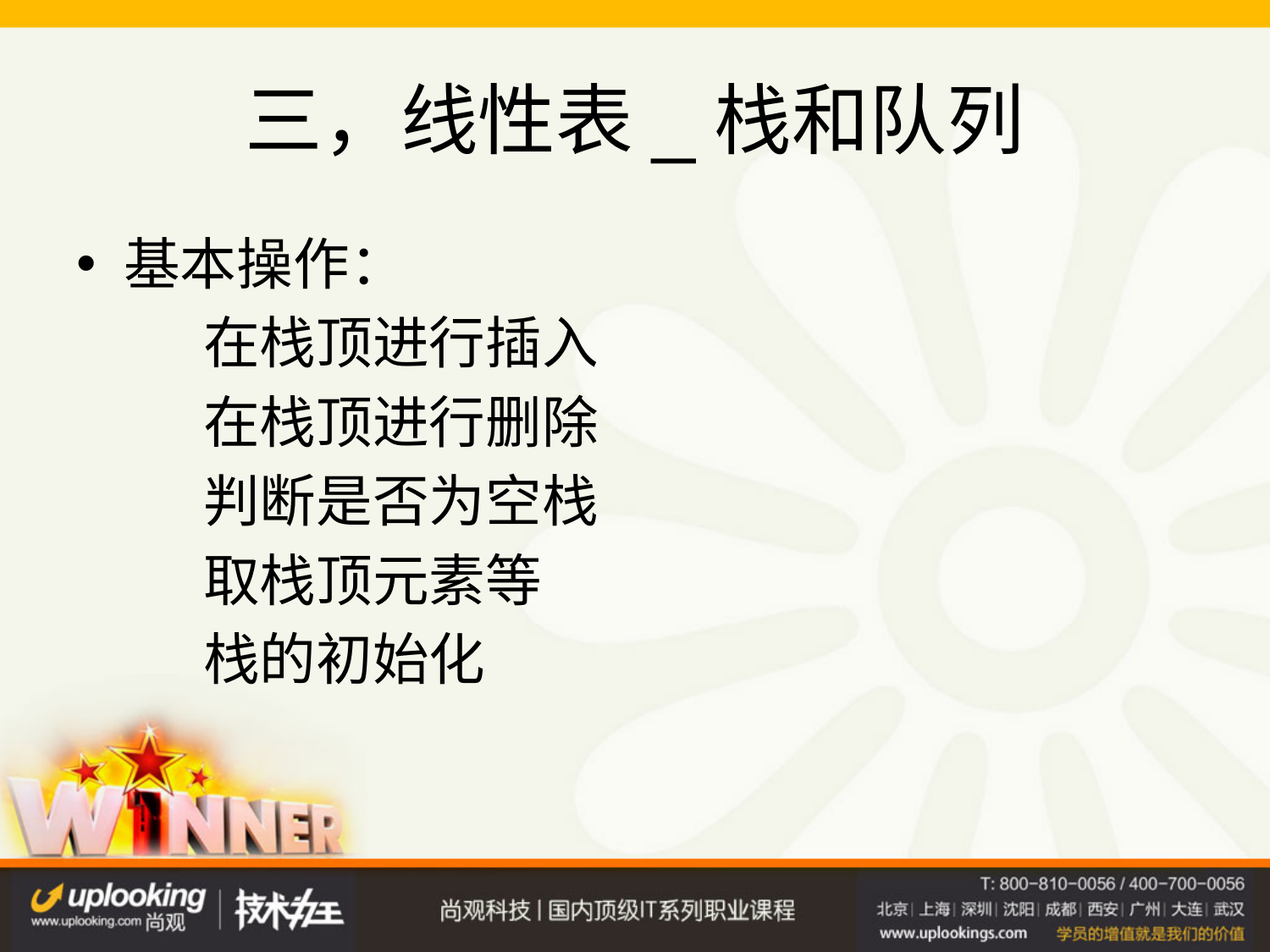

# 三，线性表_栈和队列
基本操作：
	在栈顶进行插入
	在栈顶进行删除
	判断是否为空栈
	取栈顶元素等
	栈的初始化